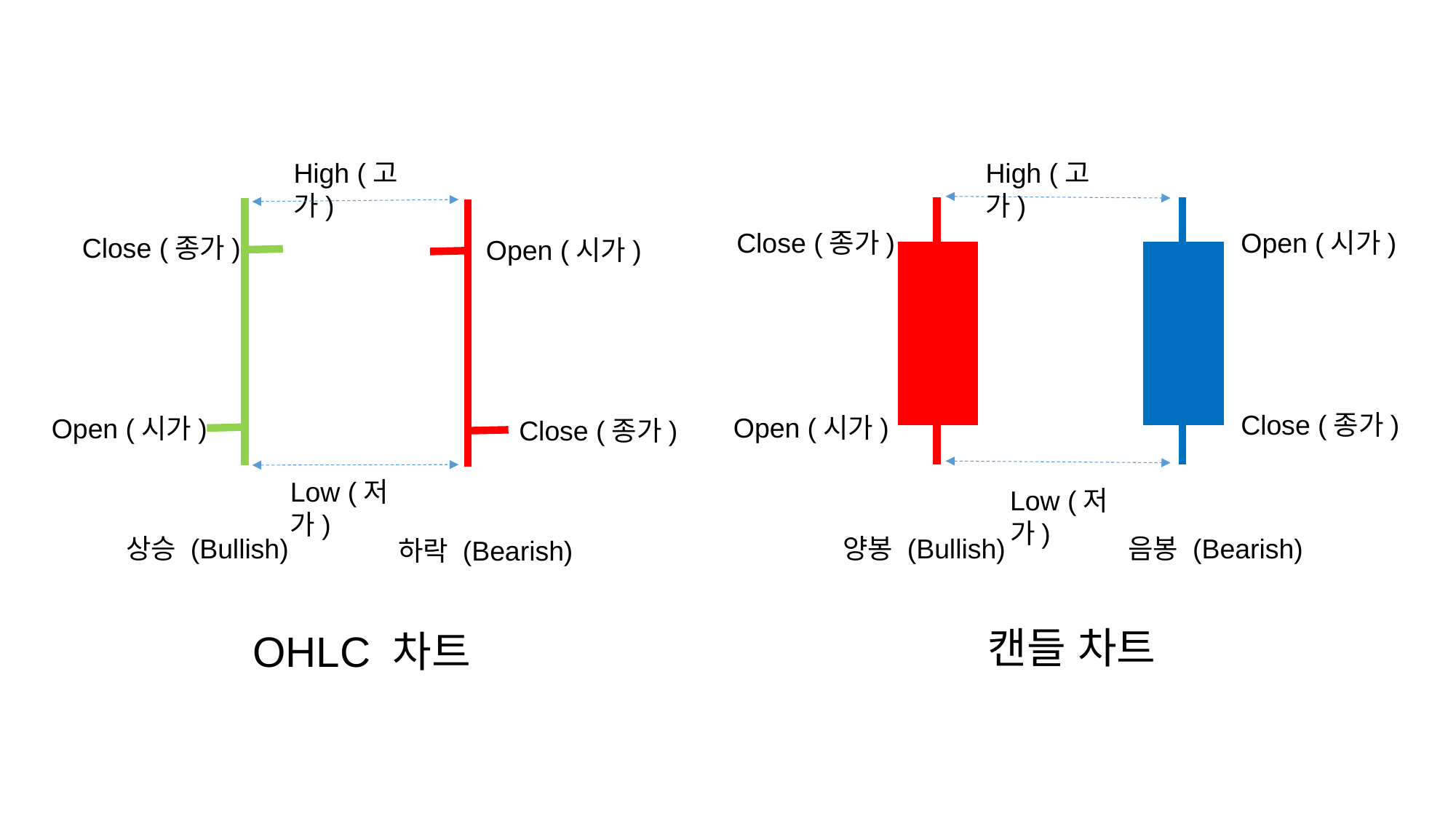

High (고가)
High (고가)
Close (종가)
Open (시가)
Close (종가)
Open (시가)

Close (종가)
Open (시가)
Open (시가)
Close (종가)
Low (저가)
Low (저가)
상승 (Bullish)
양봉 (Bullish)
음봉 (Bearish)
하락 (Bearish)
캔들 차트
OHLC 차트